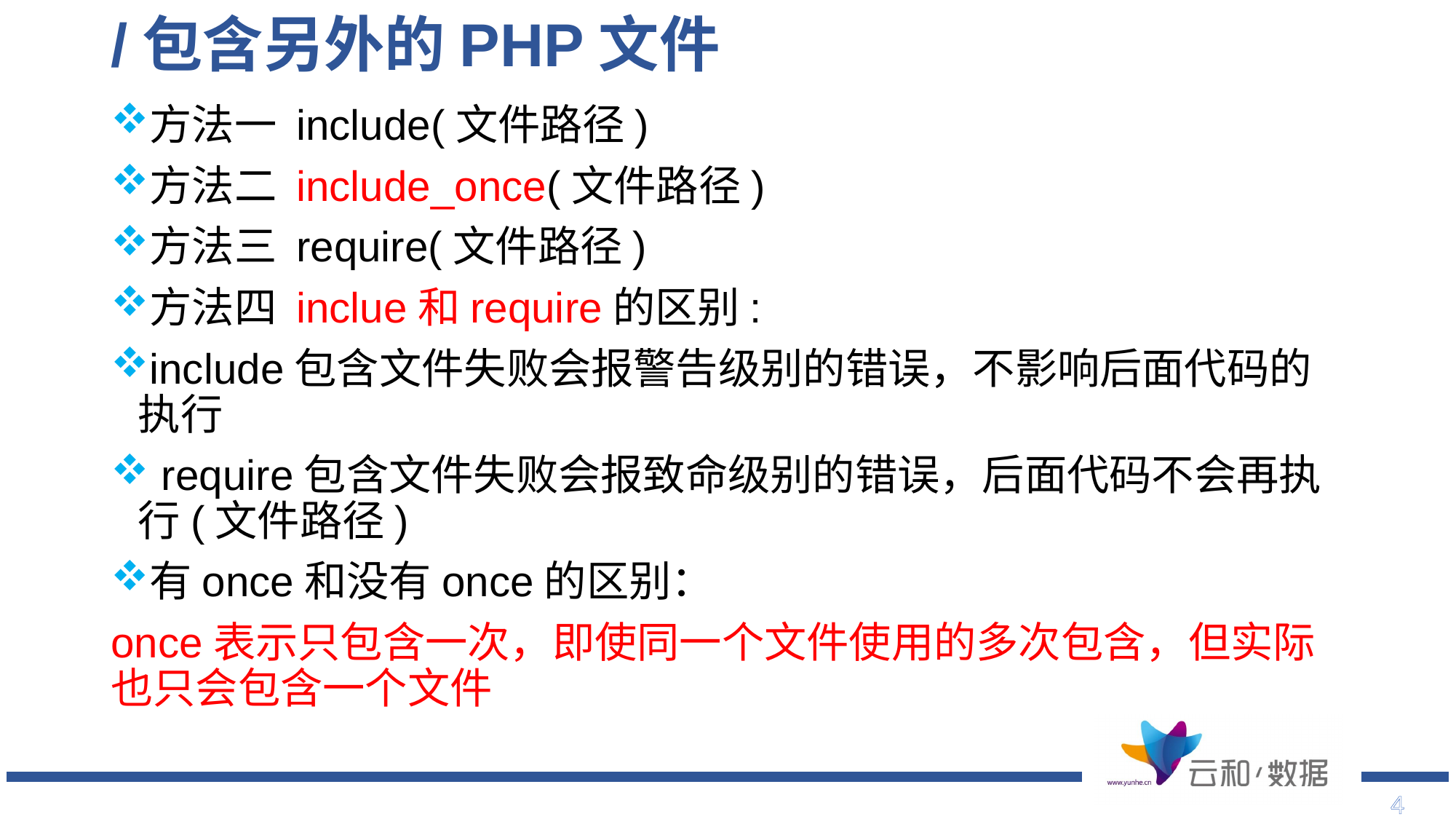

# /包含另外的PHP文件
方法一 include(文件路径)
方法二 include_once(文件路径)
方法三 require(文件路径)
方法四 inclue和require的区别:
include包含文件失败会报警告级别的错误，不影响后面代码的执行
 require包含文件失败会报致命级别的错误，后面代码不会再执行(文件路径)
有once和没有once的区别：
once表示只包含一次，即使同一个文件使用的多次包含，但实际也只会包含一个文件